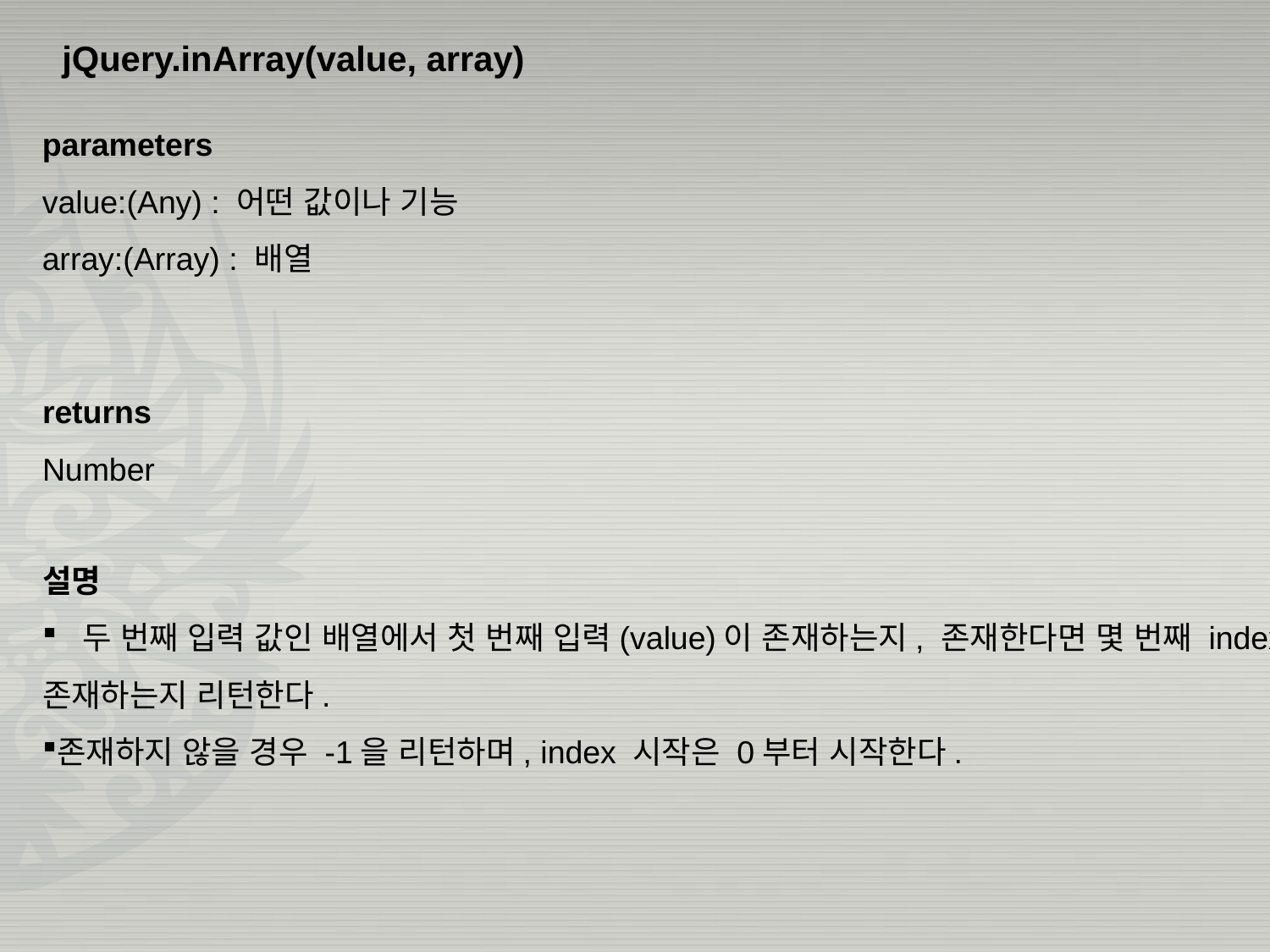

jQuery.inArray(value, array)
parameters
value:(Any) : 어떤 값이나 기능
array:(Array) : 배열
returns
Number
설명
  두 번째 입력 값인 배열에서 첫 번째 입력(value)이 존재하는지, 존재한다면 몇 번째 index에 존재하는지 리턴한다.
존재하지 않을 경우 -1을 리턴하며, index 시작은 0부터 시작한다.